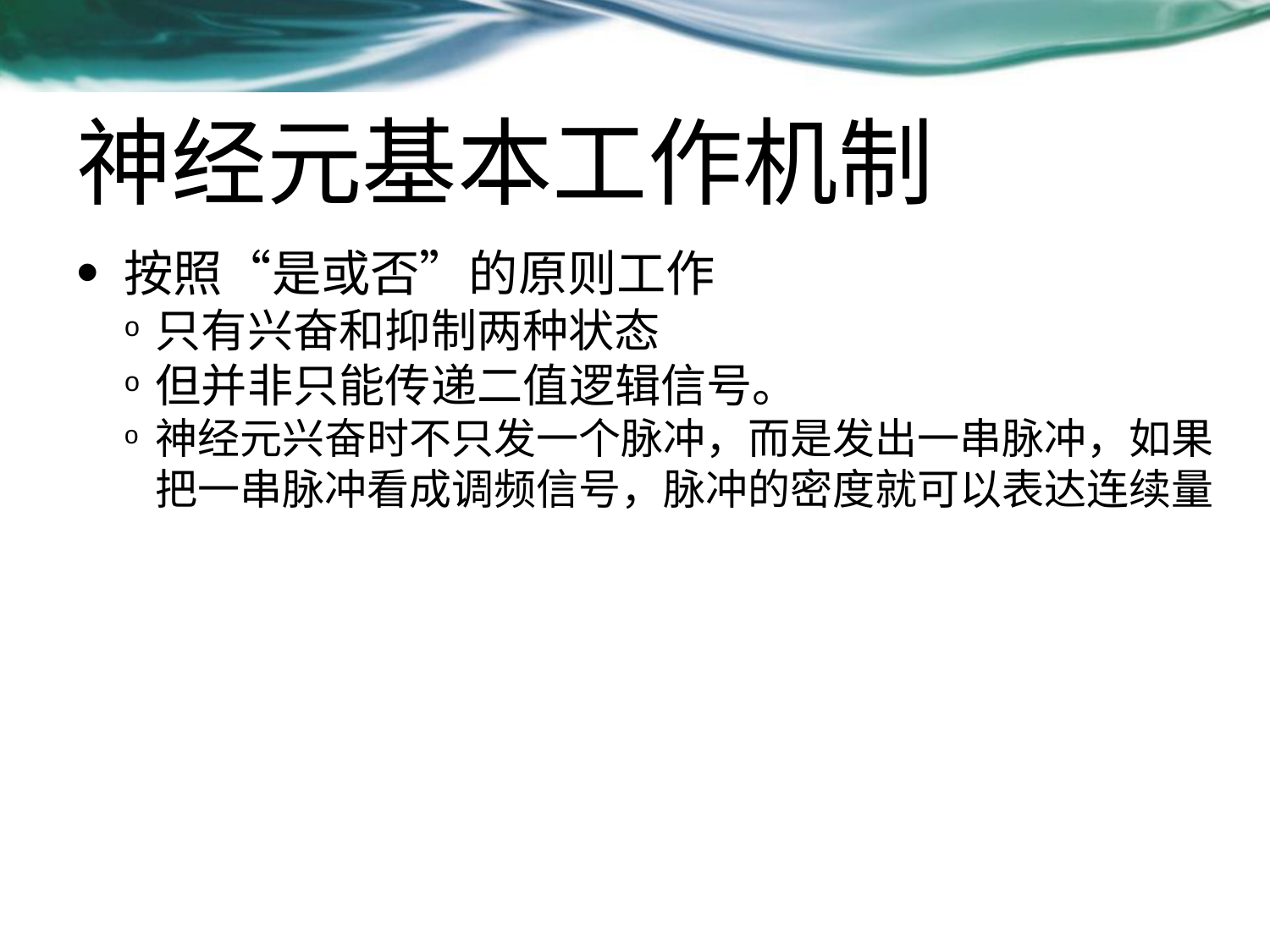

# 神经元基本工作机制
按照“是或否”的原则工作
只有兴奋和抑制两种状态
但并非只能传递二值逻辑信号。
神经元兴奋时不只发一个脉冲，而是发出一串脉冲，如果把一串脉冲看成调频信号，脉冲的密度就可以表达连续量